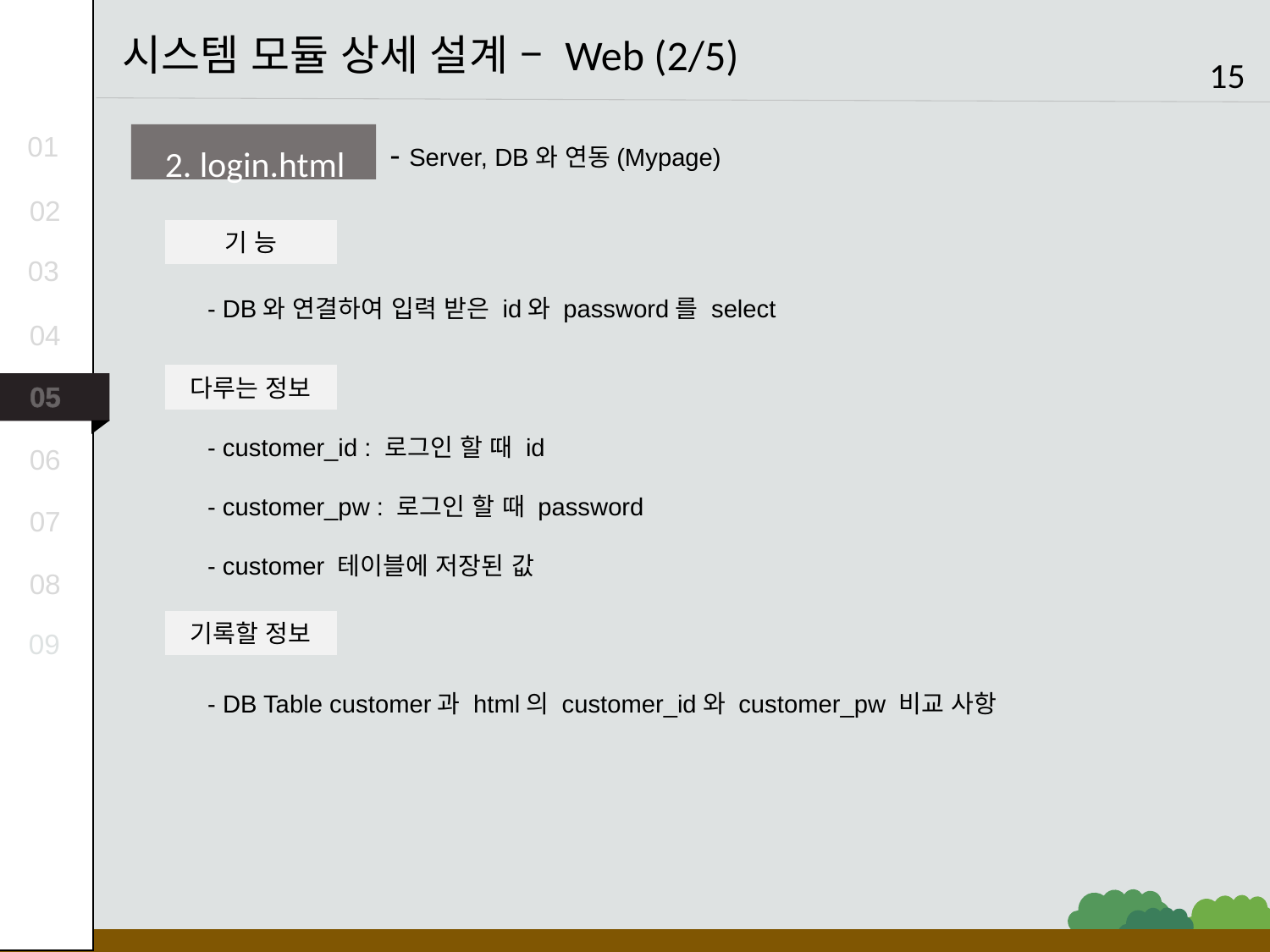

시스템 모듈 상세 설계 – Web (2/5)
15
2. login.html

- Server, DB와 연동(Mypage)
기 능
- DB와 연결하여 입력 받은 id와 password를 select
다루는 정보
- customer_id : 로그인 할 때 id
- customer_pw : 로그인 할 때 password
- customer 테이블에 저장된 값

기록할 정보
- DB Table customer과 html의 customer_id와 customer_pw 비교 사항
01
02
03

04
05

06
07
08
09